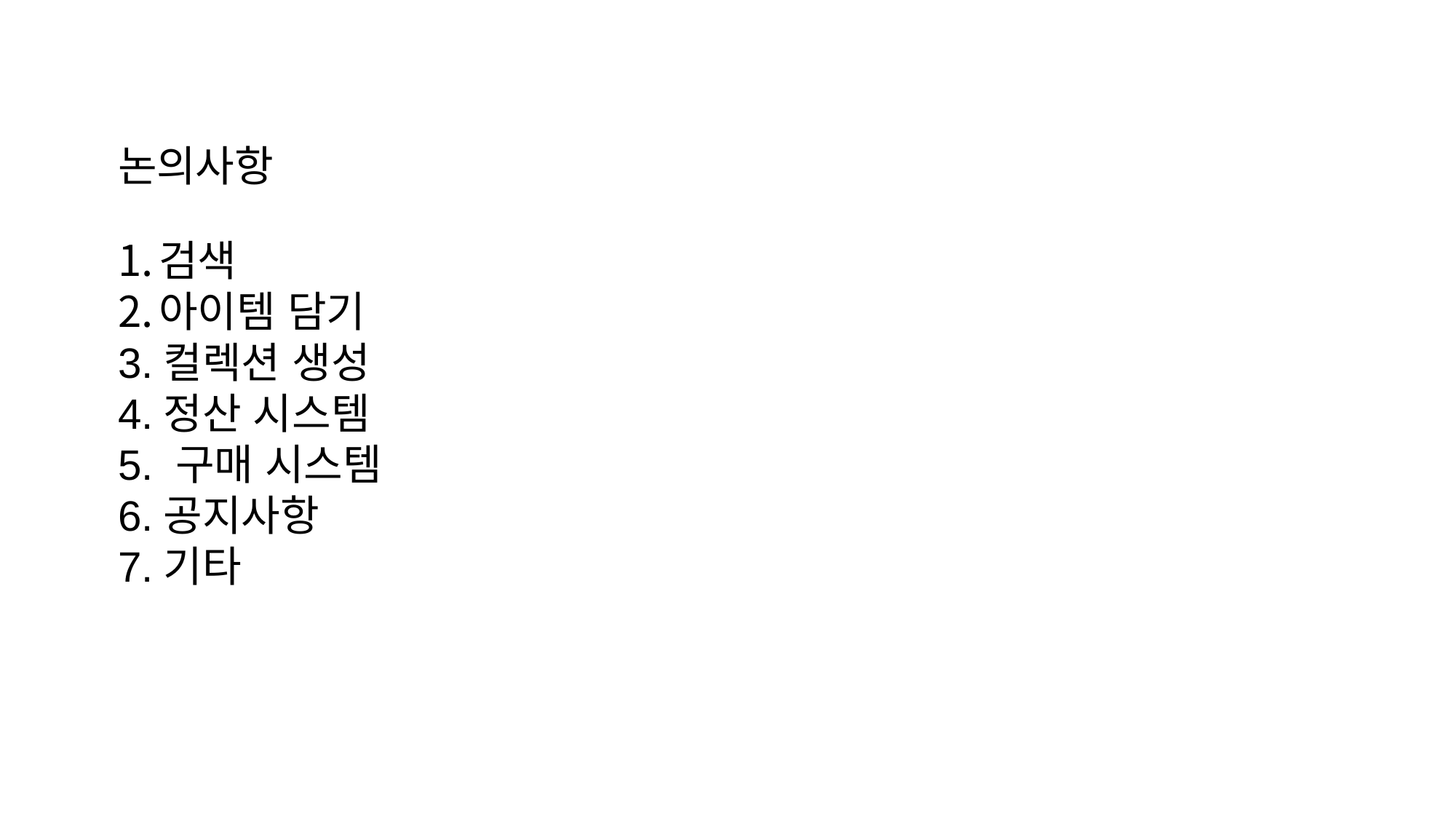

논의사항

검색
아이템 담기
3.컬렉션 생성
4.정산 시스템
5. 구매 시스템
6.공지사항
7.기타